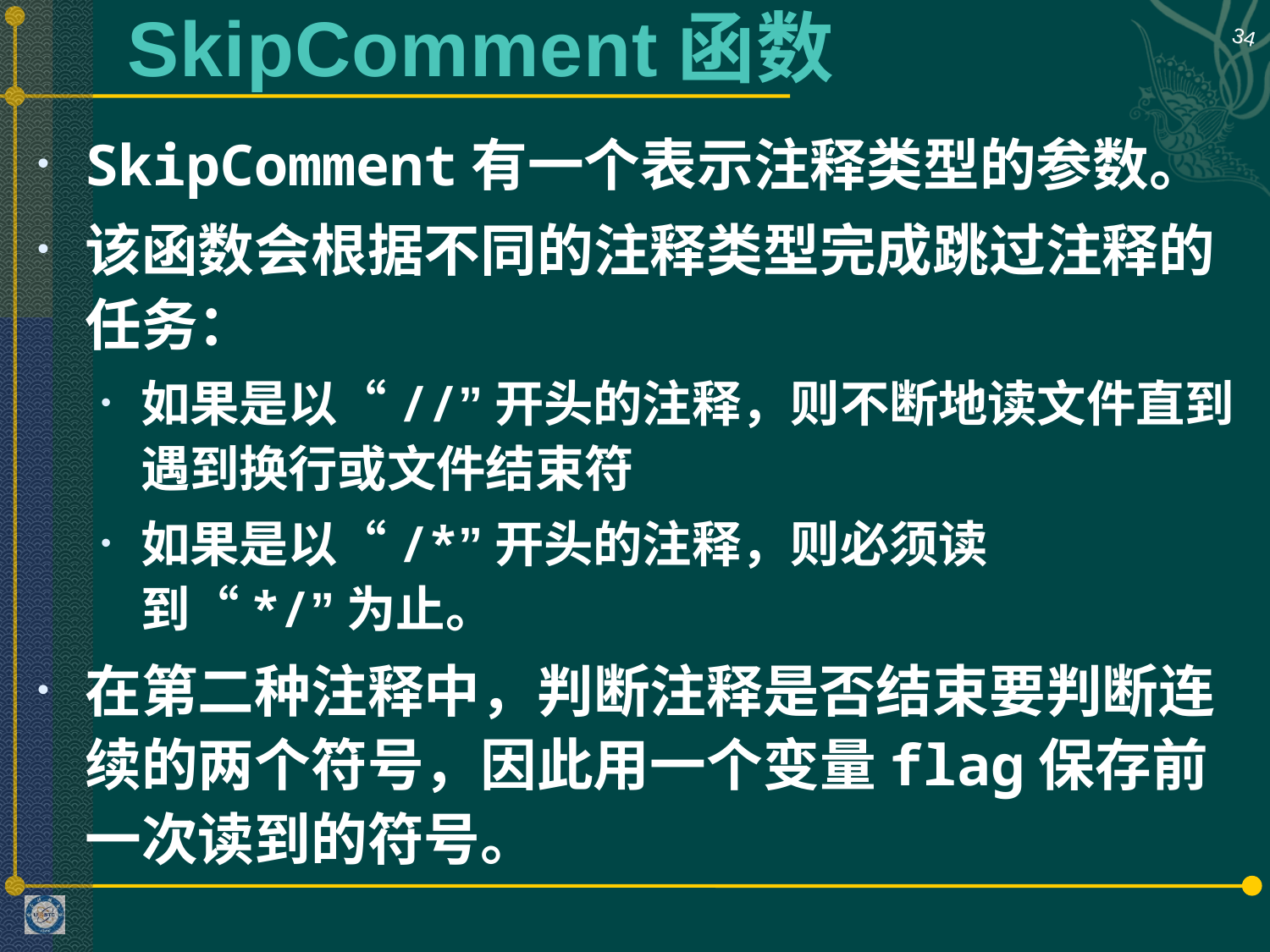

# SkipComment函数
34
SkipComment有一个表示注释类型的参数。
该函数会根据不同的注释类型完成跳过注释的任务：
如果是以“//”开头的注释，则不断地读文件直到遇到换行或文件结束符
如果是以“/*”开头的注释，则必须读到“*/”为止。
在第二种注释中，判断注释是否结束要判断连续的两个符号，因此用一个变量flag保存前一次读到的符号。